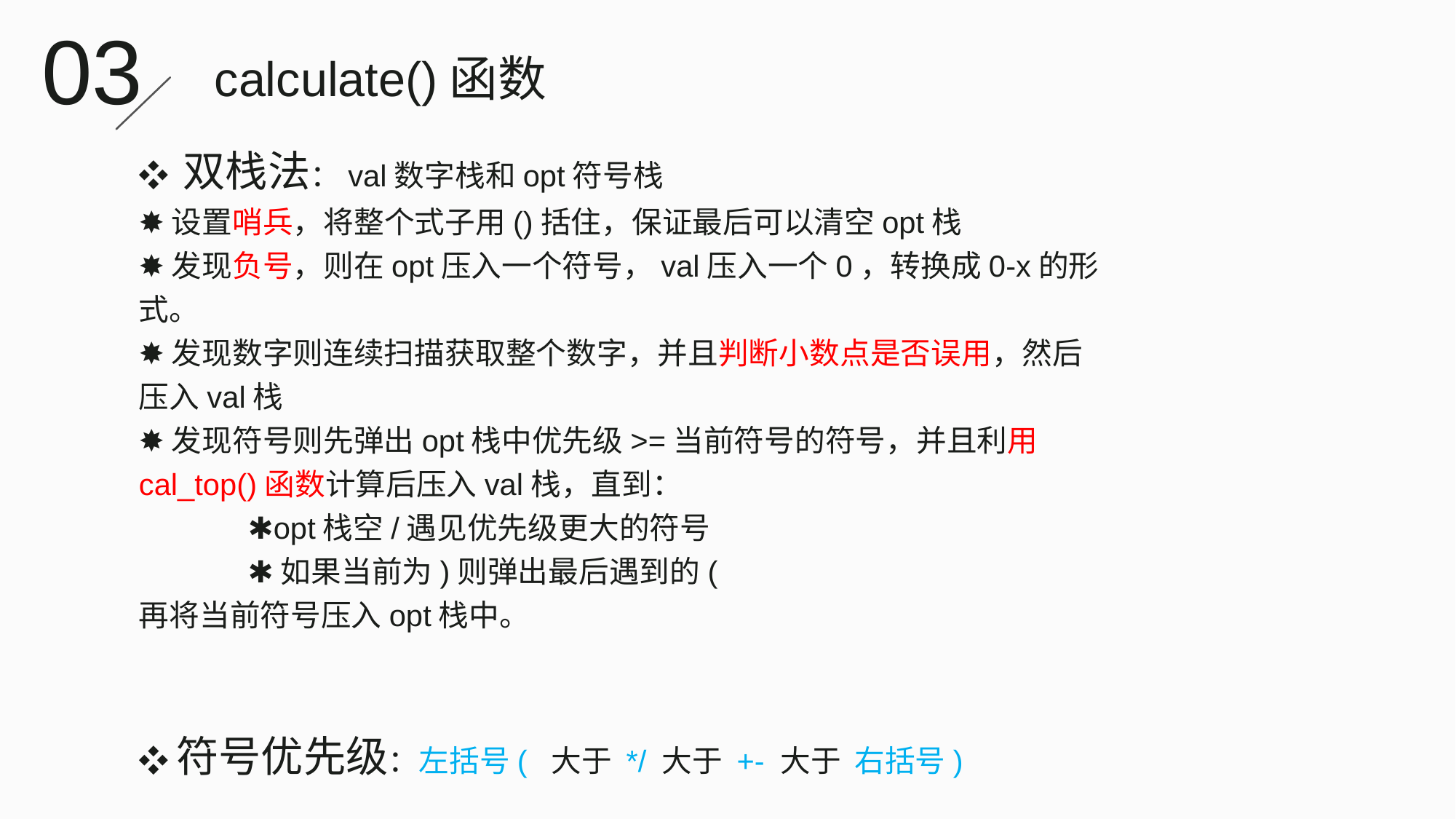

03
calculate()函数
❖ 双栈法：val数字栈和opt符号栈
✸设置哨兵，将整个式子用()括住，保证最后可以清空opt栈
✸发现负号，则在opt压入一个符号，val压入一个0，转换成0-x的形式。
✸发现数字则连续扫描获取整个数字，并且判断小数点是否误用，然后压入val栈
✸发现符号则先弹出opt栈中优先级>=当前符号的符号，并且利用cal_top()函数计算后压入val栈，直到：
	✱opt栈空/遇见优先级更大的符号
	✱如果当前为)则弹出最后遇到的(
再将当前符号压入opt栈中。

❖符号优先级：左括号(  大于 */ 大于 +- 大于  右括号)